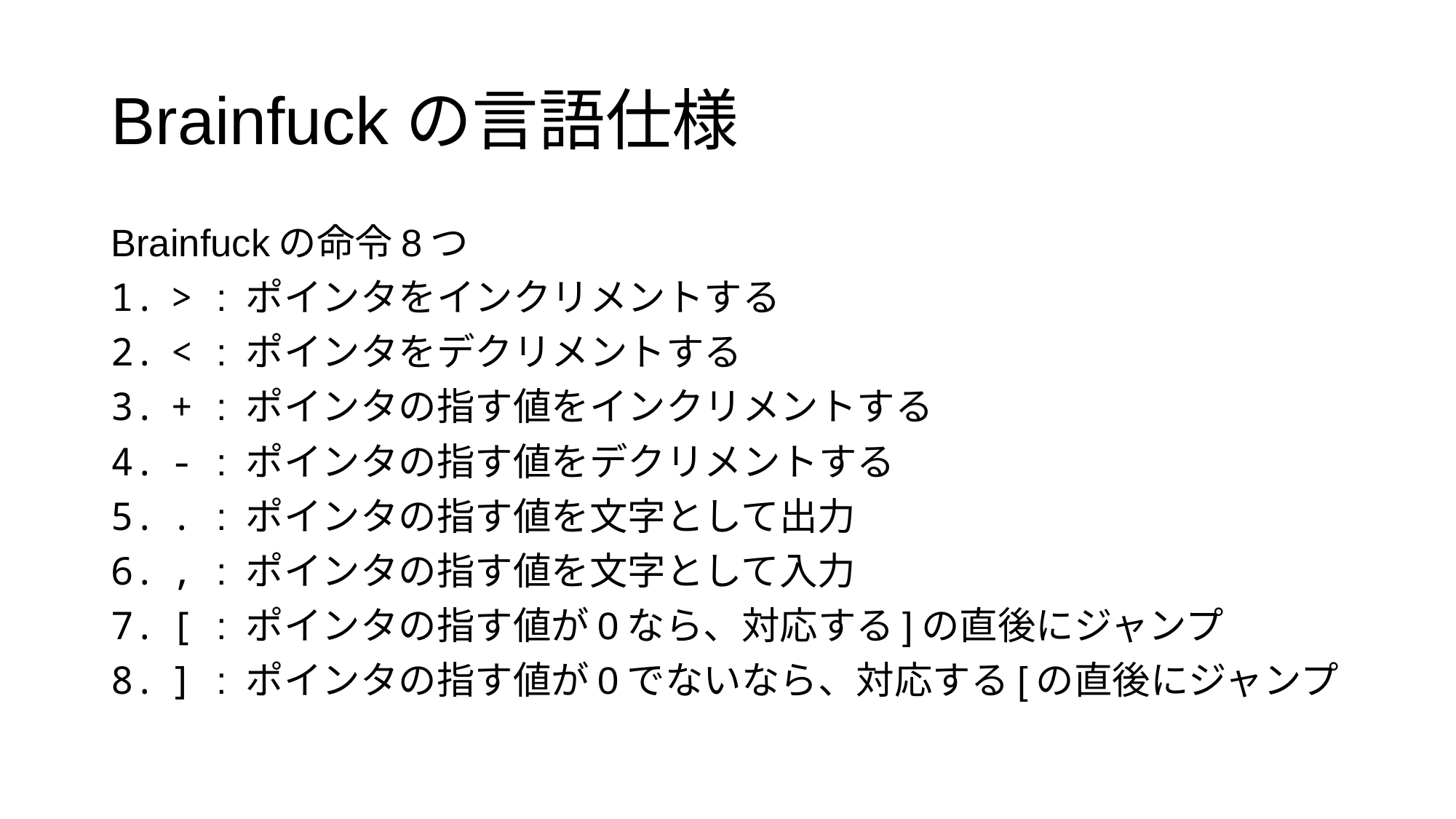

# Brainfuckの言語仕様
Brainfuckの命令8つ
> : ポインタをインクリメントする
< : ポインタをデクリメントする
+ : ポインタの指す値をインクリメントする
- : ポインタの指す値をデクリメントする
. : ポインタの指す値を文字として出力
, : ポインタの指す値を文字として入力
[ : ポインタの指す値が0なら、対応する]の直後にジャンプ
] : ポインタの指す値が0でないなら、対応する[の直後にジャンプ